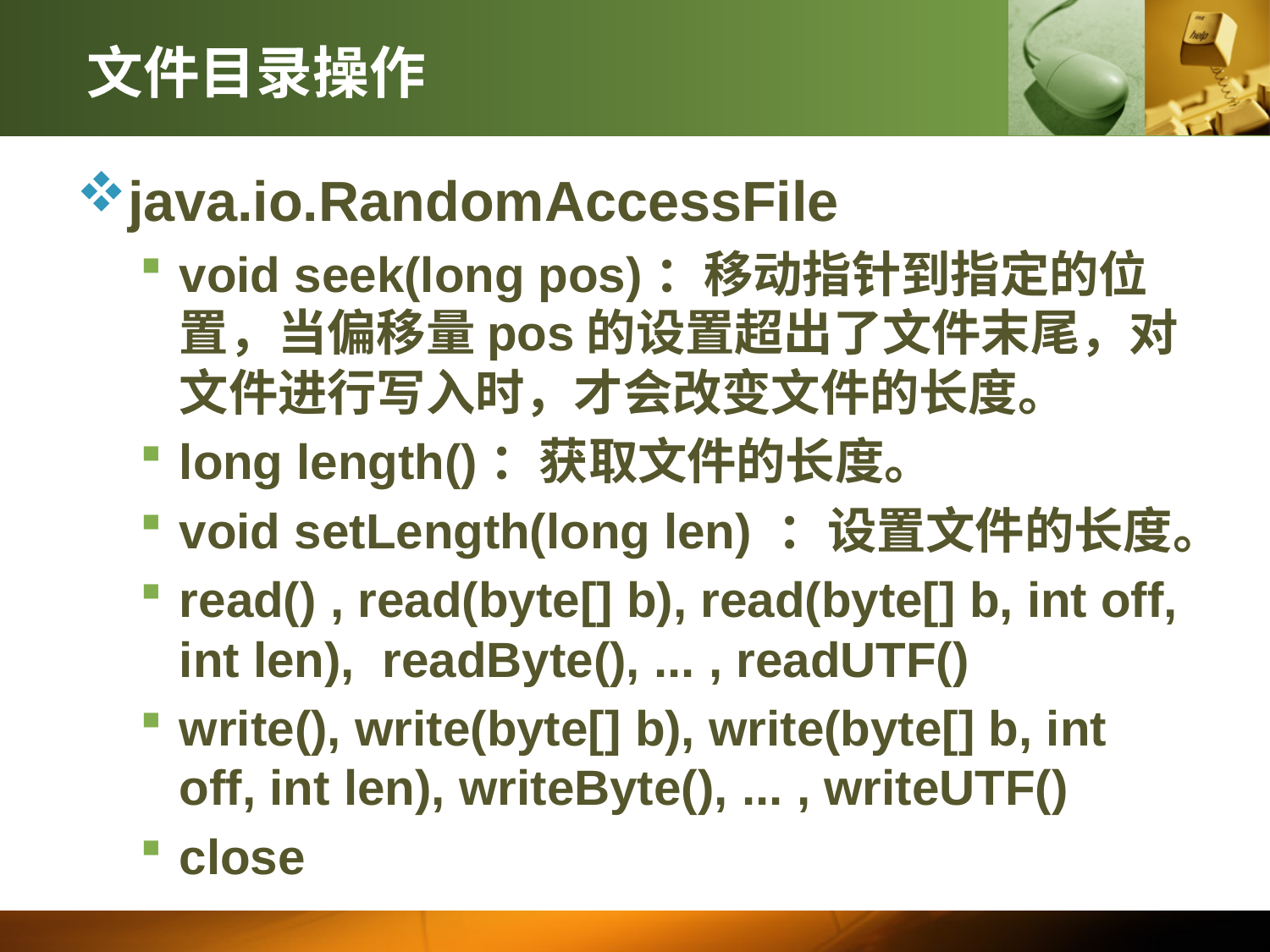

# 文件目录操作
java.io.RandomAccessFile
void seek(long pos)：移动指针到指定的位置，当偏移量pos的设置超出了文件末尾，对文件进行写入时，才会改变文件的长度。
long length()：获取文件的长度。
void setLength(long len) ：设置文件的长度。
read() , read(byte[] b), read(byte[] b, int off, int len),  readByte(), ... , readUTF()
write(), write(byte[] b), write(byte[] b, int off, int len), writeByte(), ... , writeUTF()
close